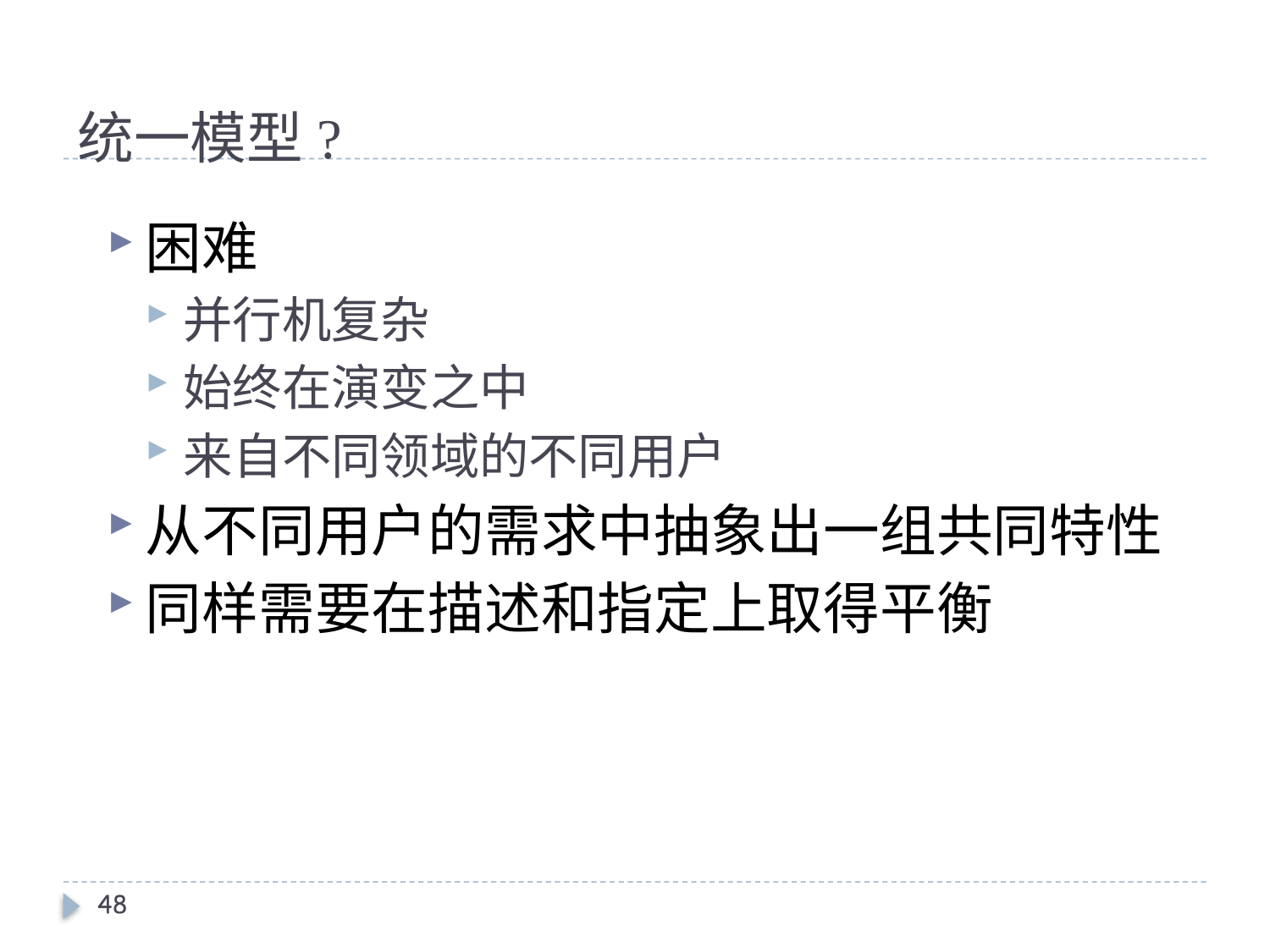

# 统一模型?
困难
并行机复杂
始终在演变之中
来自不同领域的不同用户
从不同用户的需求中抽象出一组共同特性
同样需要在描述和指定上取得平衡
48